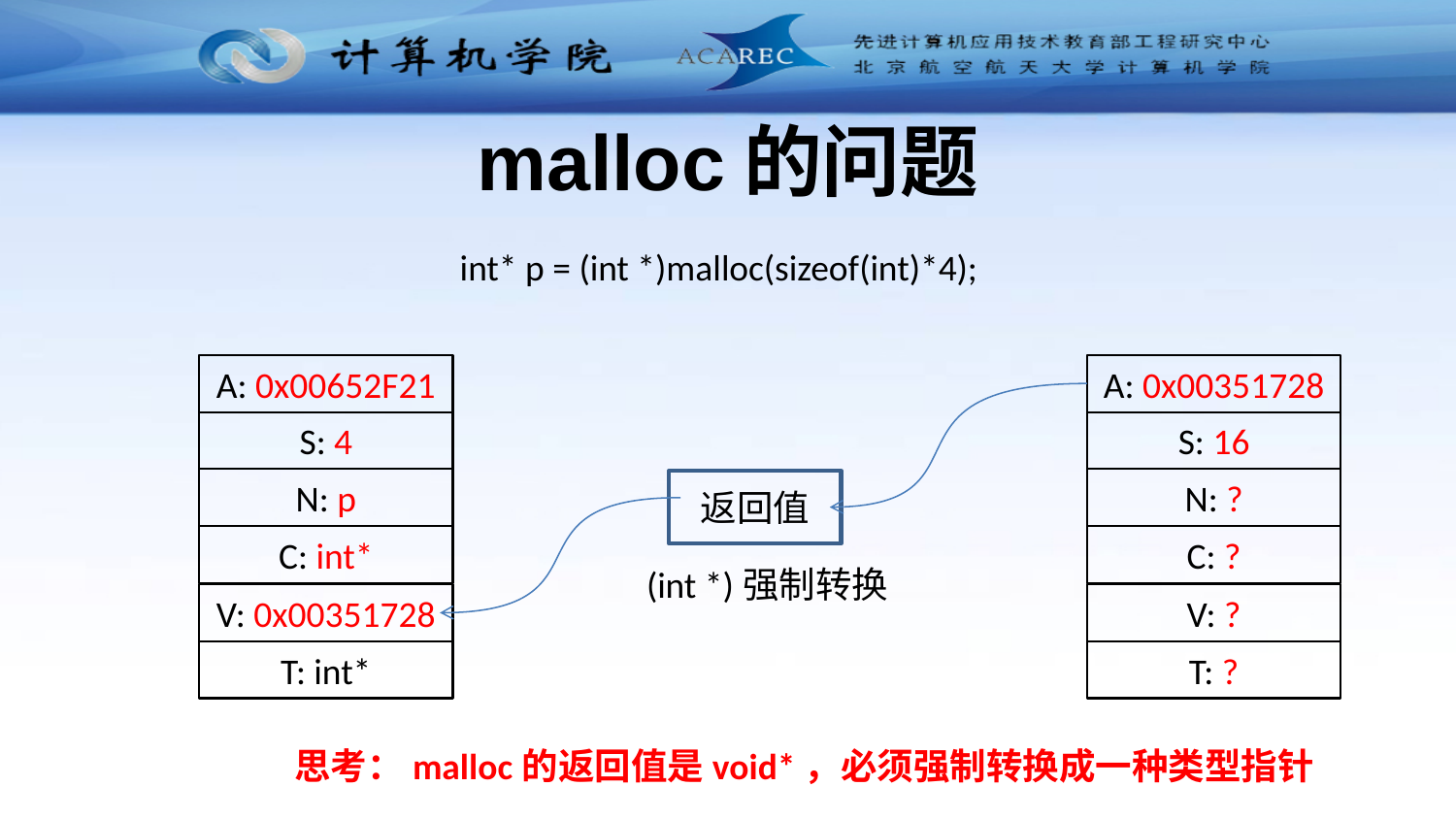

# malloc的问题
int* p = (int *)malloc(sizeof(int)*4);
A: 0x00652F21
A: 0x00351728
S: 4
S: 16
N: p
N: ?
返回值
C: int*
C: ?
(int *)强制转换
V: 0x00351728
V: ?
T: int*
T: ?
思考：malloc的返回值是void*，必须强制转换成一种类型指针